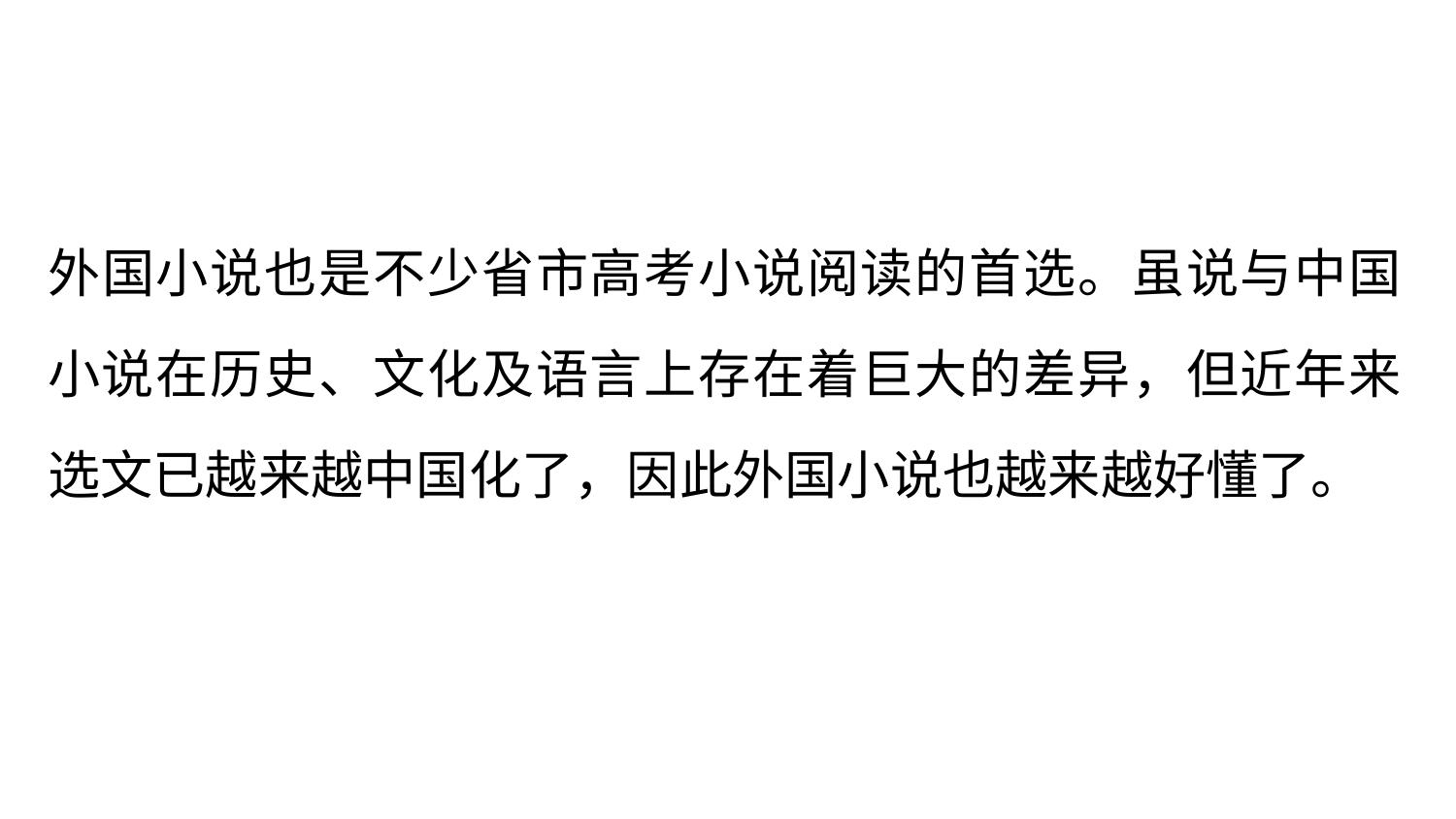

外国小说也是不少省市高考小说阅读的首选。虽说与中国小说在历史、文化及语言上存在着巨大的差异，但近年来选文已越来越中国化了，因此外国小说也越来越好懂了。